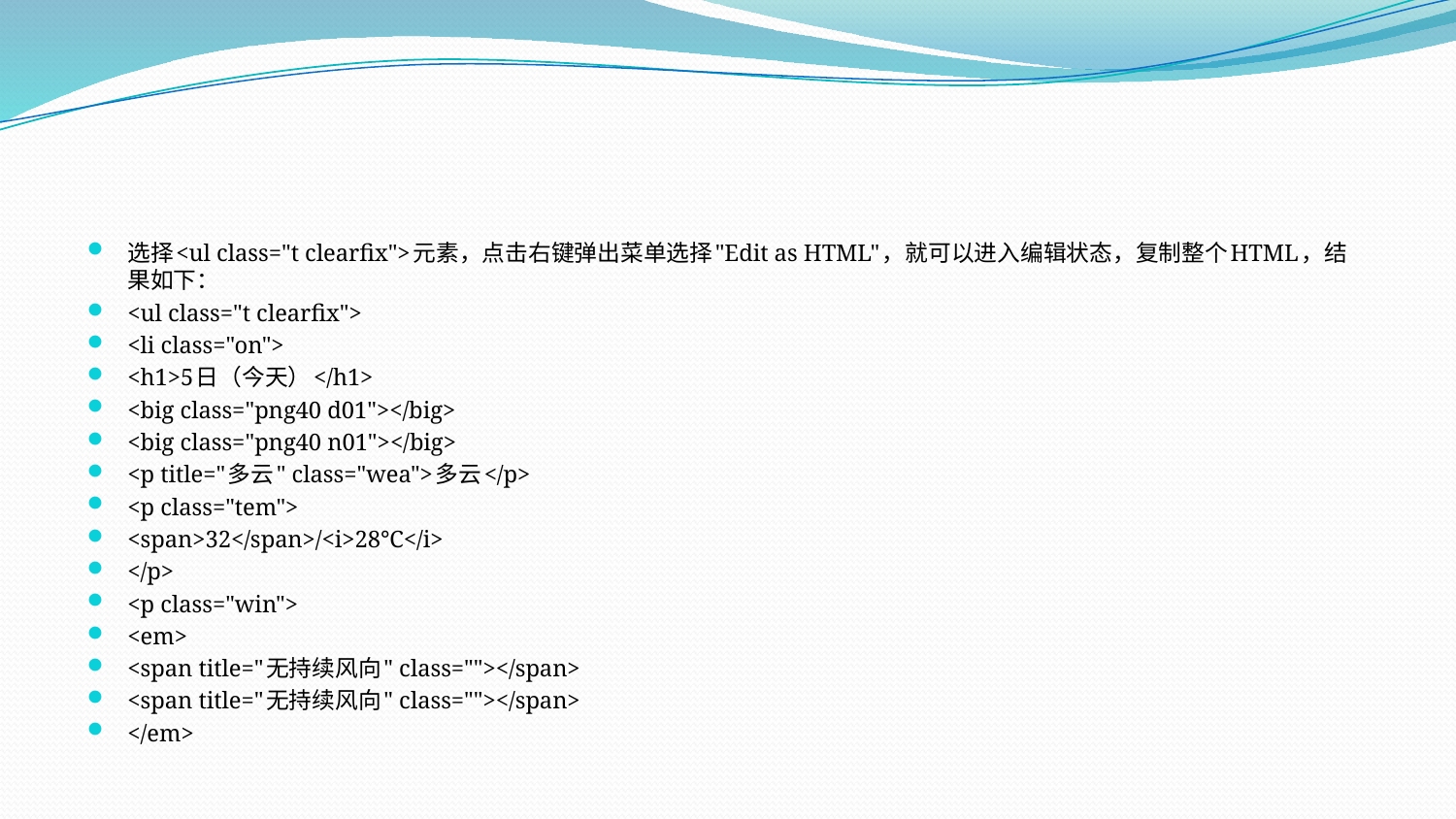

#
选择<ul class="t clearfix">元素，点击右键弹出菜单选择"Edit as HTML"，就可以进入编辑状态，复制整个HTML，结果如下：
<ul class="t clearfix">
<li class="on">
<h1>5日（今天）</h1>
<big class="png40 d01"></big>
<big class="png40 n01"></big>
<p title="多云" class="wea">多云</p>
<p class="tem">
<span>32</span>/<i>28℃</i>
</p>
<p class="win">
<em>
<span title="无持续风向" class=""></span>
<span title="无持续风向" class=""></span>
</em>